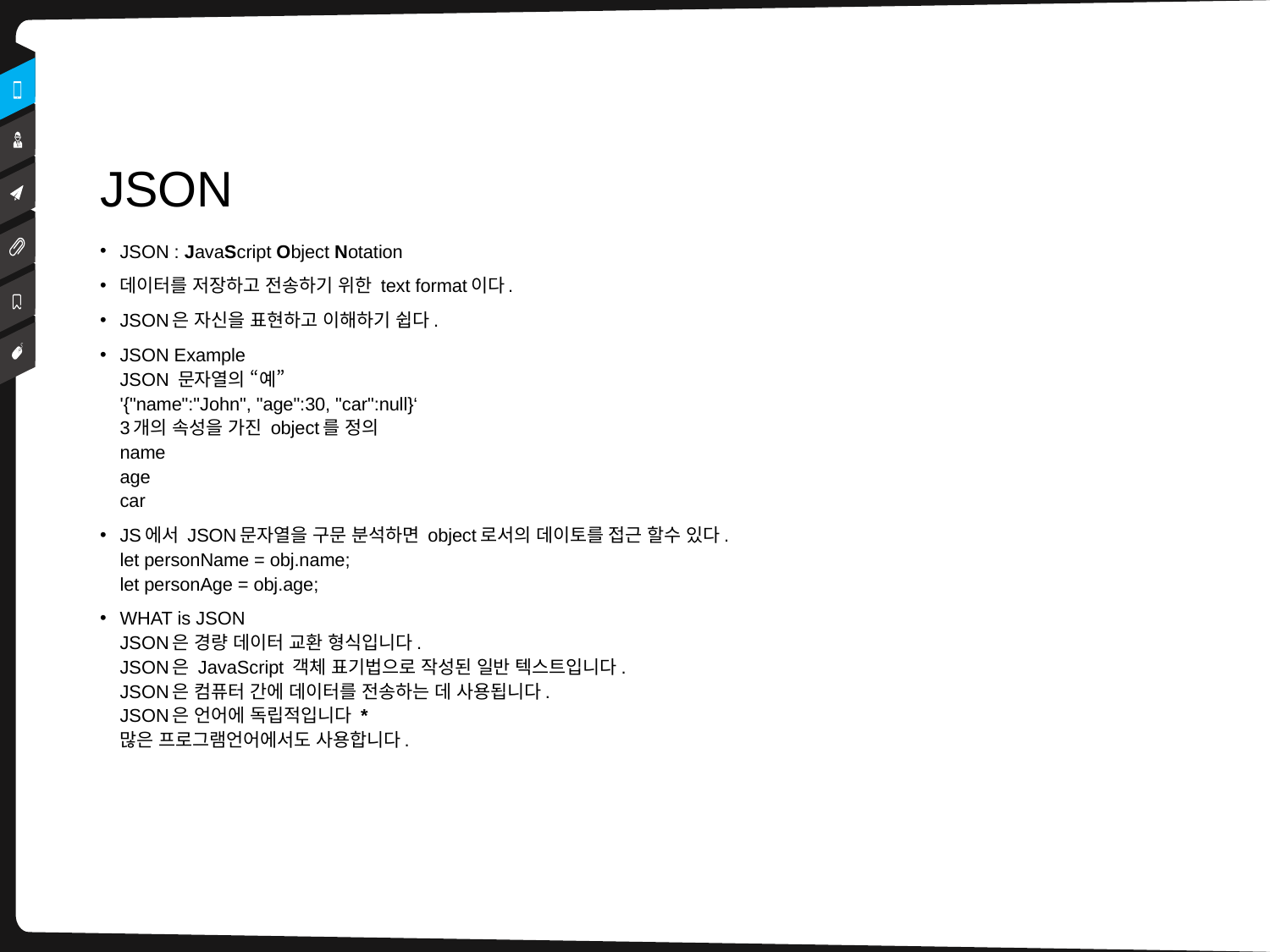

# JSON
JSON : JavaScript Object Notation
데이터를 저장하고 전송하기 위한 text format이다.
JSON은 자신을 표현하고 이해하기 쉽다.
JSON Example
JSON 문자열의 “예”
'{"name":"John", "age":30, "car":null}‘
3개의 속성을 가진 object를 정의
name
age
car
JS에서 JSON문자열을 구문 분석하면 object로서의 데이토를 접근 할수 있다.
let personName = obj.name;
let personAge = obj.age;
WHAT is JSON
JSON은 경량 데이터 교환 형식입니다.
JSON은 JavaScript 객체 표기법으로 작성된 일반 텍스트입니다.
JSON은 컴퓨터 간에 데이터를 전송하는 데 사용됩니다.
JSON은 언어에 독립적입니다 *
많은 프로그램언어에서도 사용합니다.